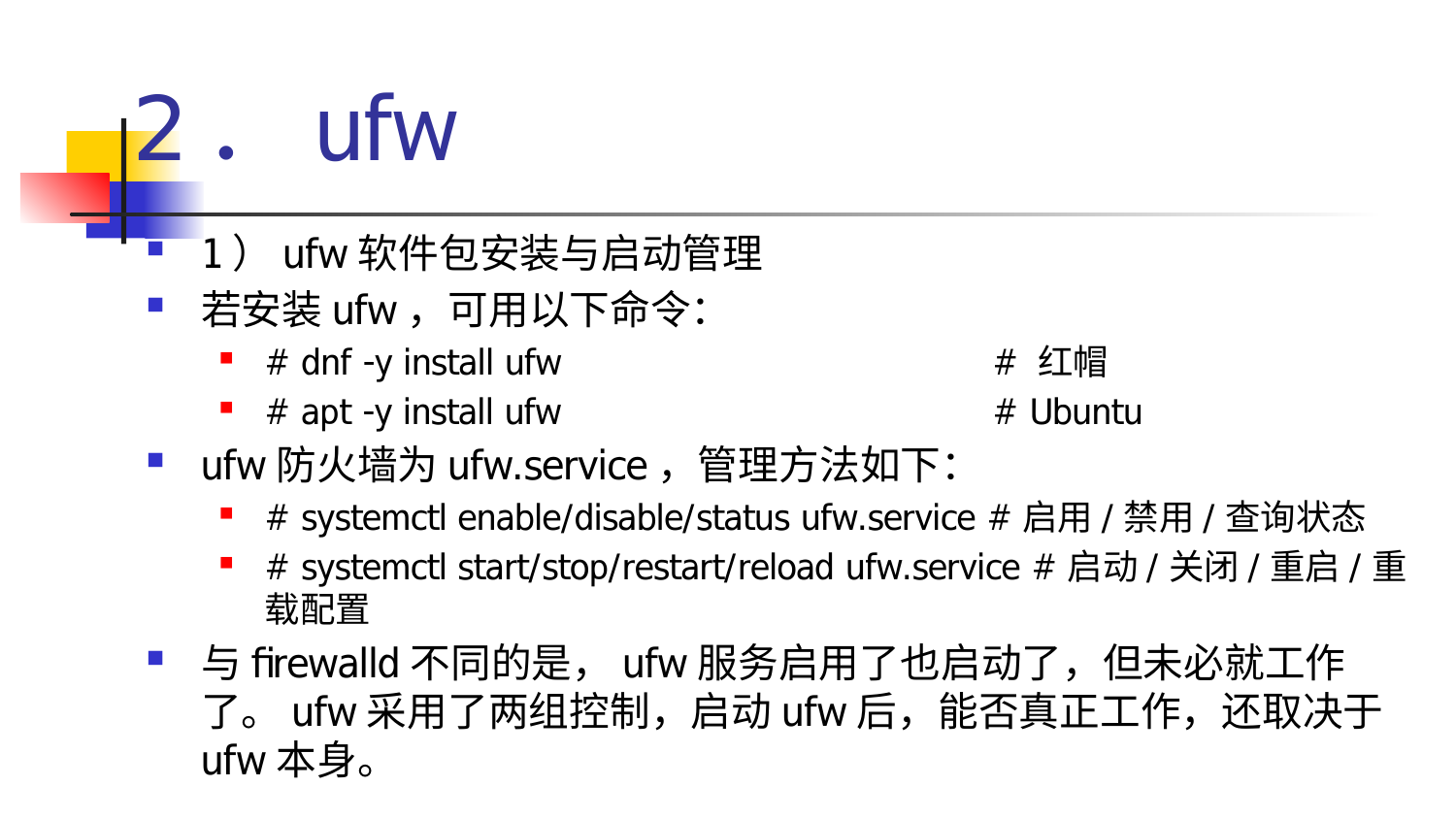

# 2．ufw
1）ufw软件包安装与启动管理
若安装ufw，可用以下命令：
# dnf -y install ufw 			# 红帽
# apt -y install ufw 			# Ubuntu
ufw防火墙为ufw.service，管理方法如下：
# systemctl enable/disable/status ufw.service #启用/禁用/查询状态
# systemctl start/stop/restart/reload ufw.service #启动/关闭/重启/重载配置
与firewalld不同的是，ufw服务启用了也启动了，但未必就工作了。ufw采用了两组控制，启动ufw后，能否真正工作，还取决于ufw本身。